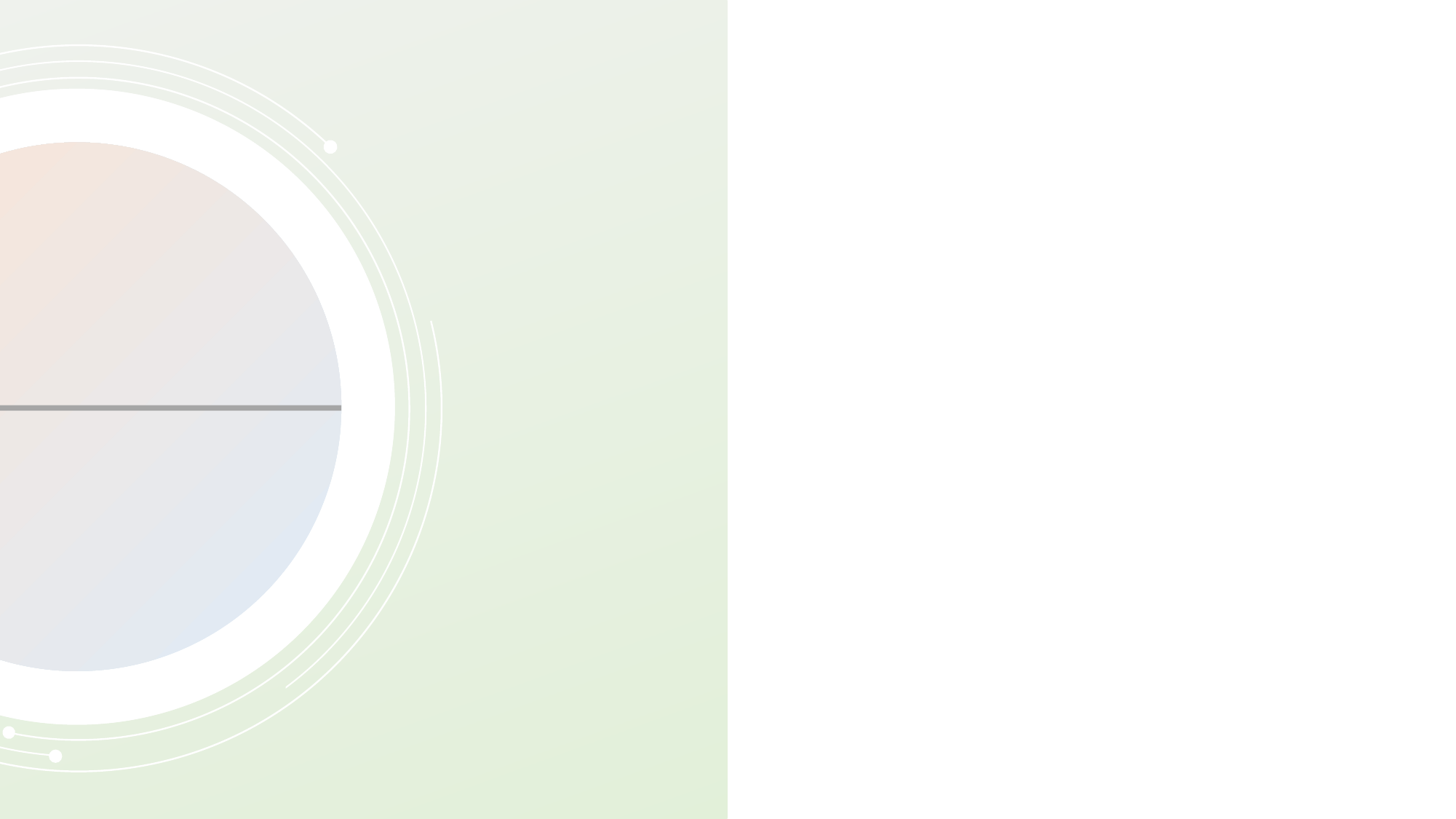

제작 환경
 Tools used

프로그램 소개

          what program?

김동희
PPT, 디자인, 기획
최승교
맵 제작, 자료 조사
신두평
맵 제작, 자료 조사

최호승
Unity개발
안수빈
기획
전지수
Unity개발